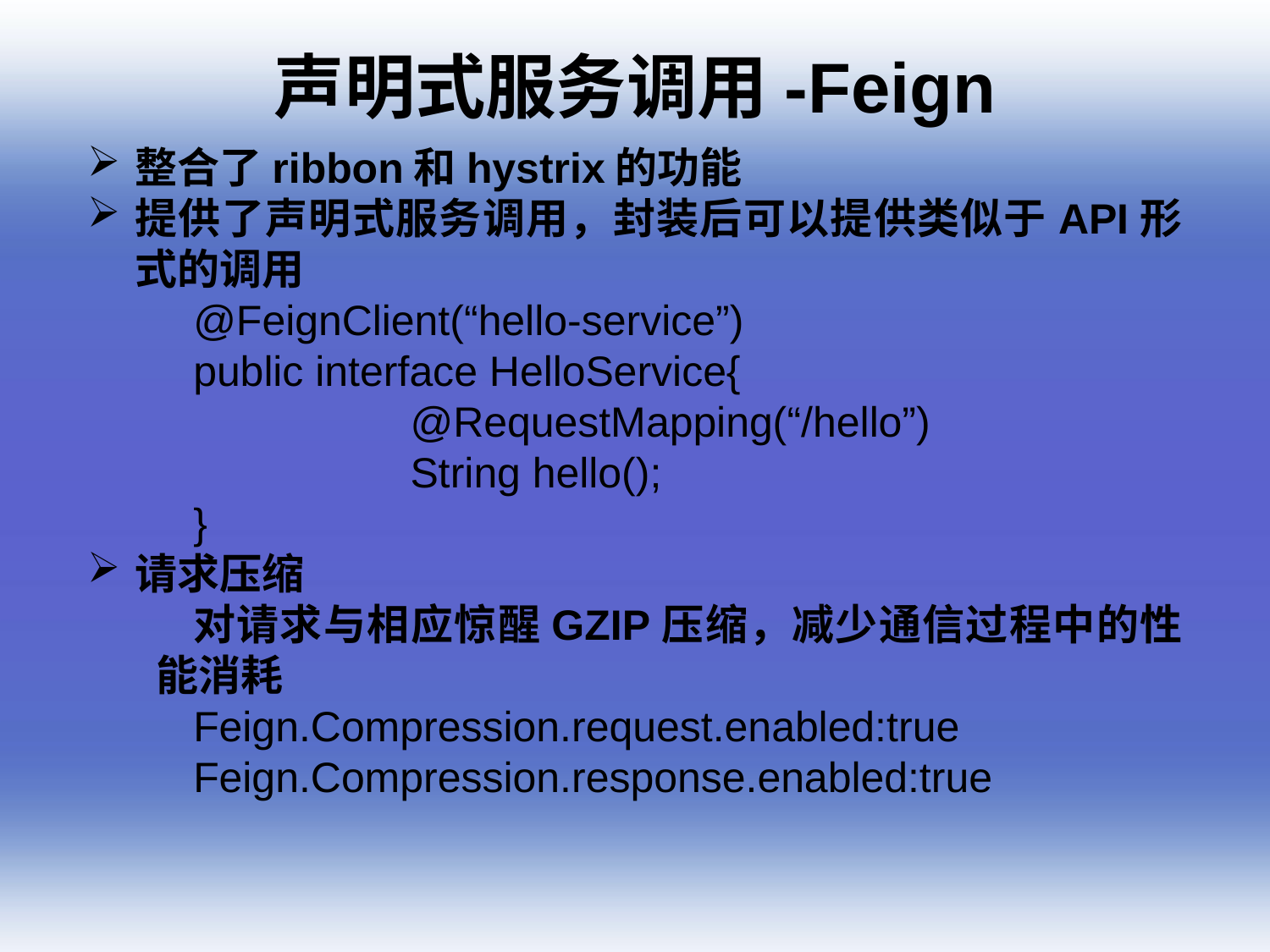

声明式服务调用-Feign
整合了ribbon和hystrix的功能
提供了声明式服务调用，封装后可以提供类似于API形式的调用
@FeignClient(“hello-service”)
public interface HelloService{
		@RequestMapping(“/hello”)
		String hello();
}
请求压缩
对请求与相应惊醒GZIP压缩，减少通信过程中的性能消耗
Feign.Compression.request.enabled:true
Feign.Compression.response.enabled:true